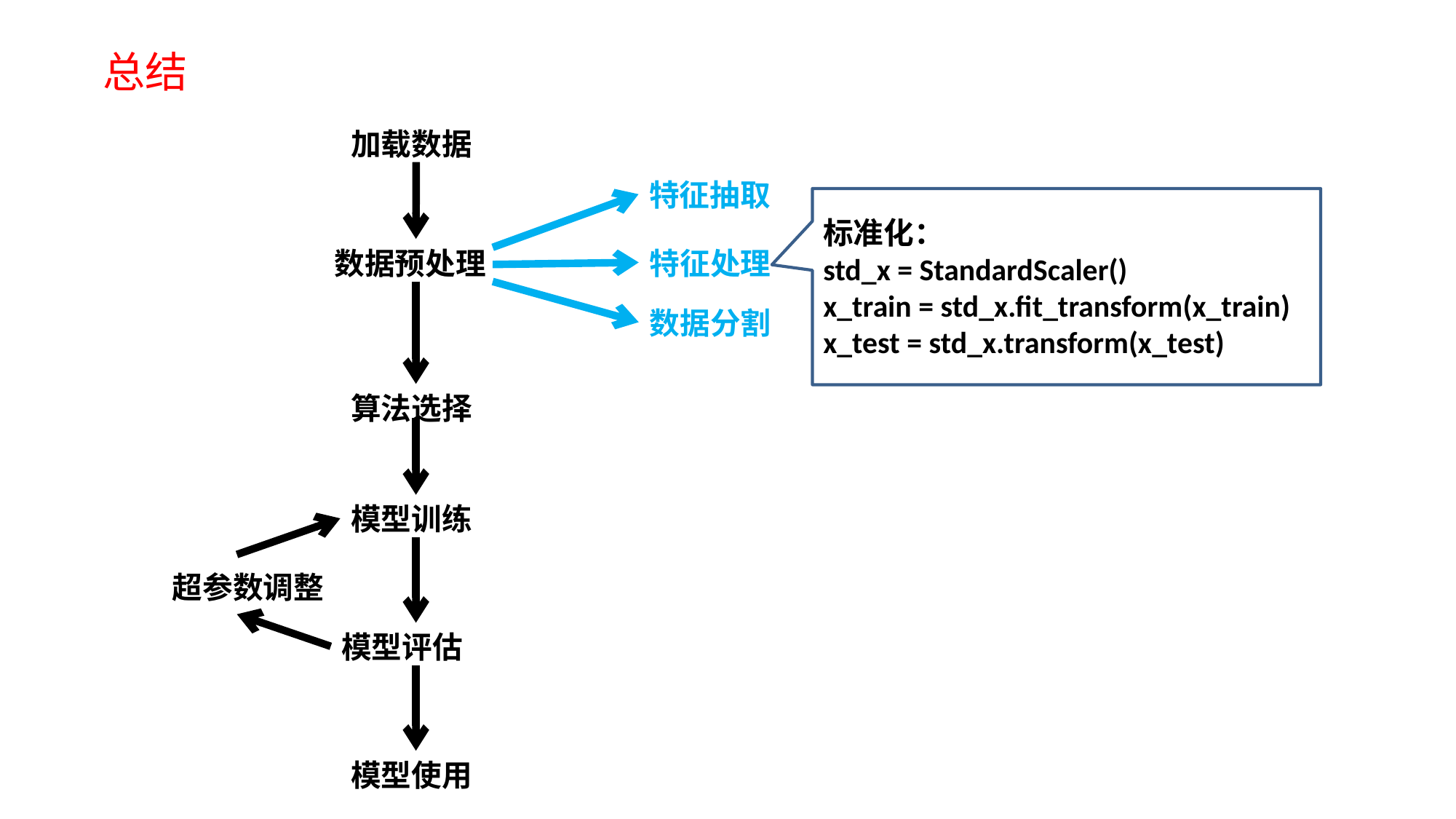

总结
加载数据
特征抽取
标准化：
std_x = StandardScaler()
x_train = std_x.fit_transform(x_train)
x_test = std_x.transform(x_test)
数据预处理
特征处理
数据分割
算法选择
模型训练
超参数调整
模型评估
模型使用